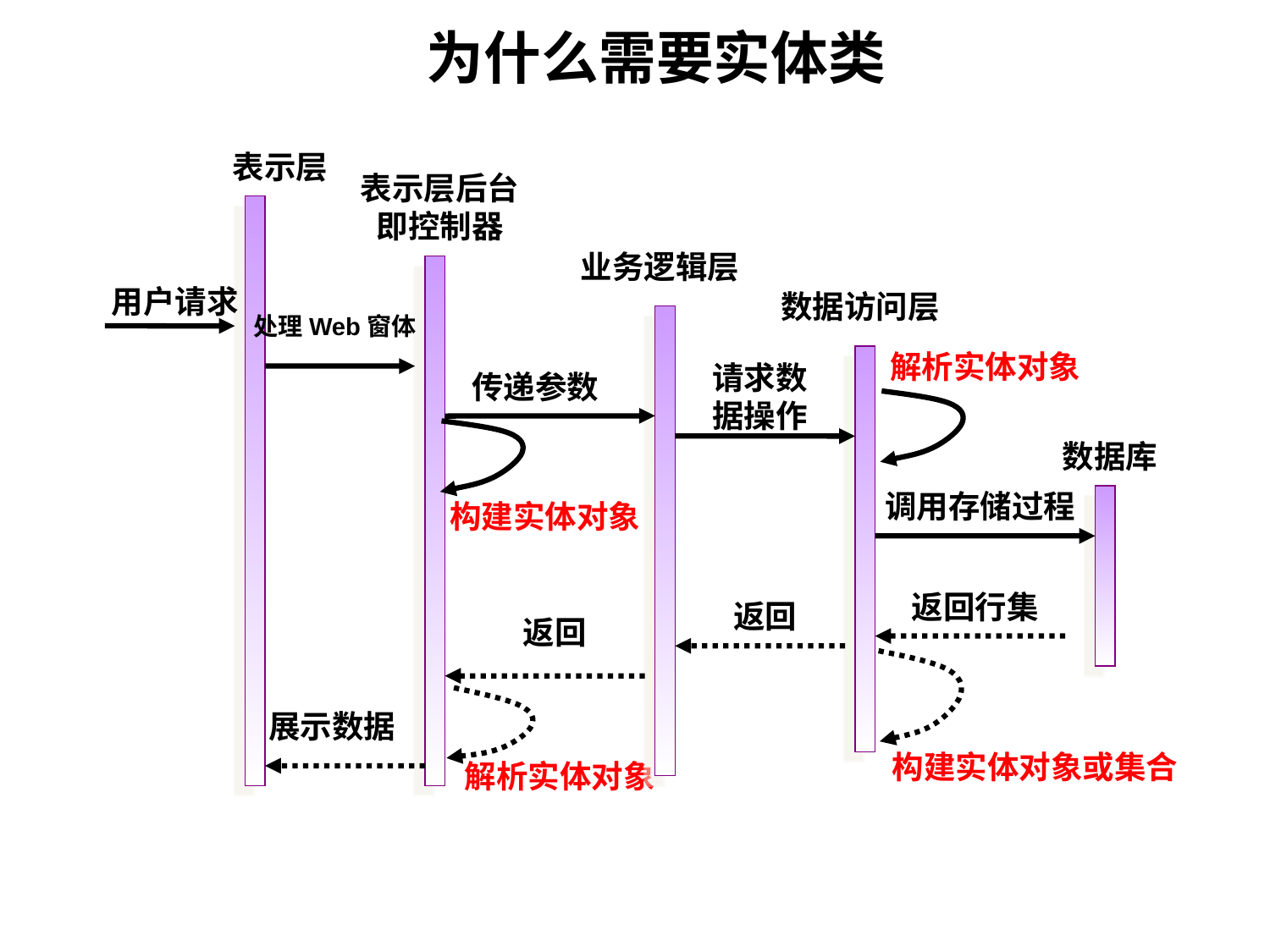

# 为什么需要实体类
表示层
表示层后台
即控制器

业务逻辑层

用户请求
数据访问层
处理Web窗体

解析实体对象

传递参数

请求数
据操作

数据库
构建实体对象
调用存储过程

返回
返回行集
返回

展示数据

构建实体对象或集合
解析实体对象